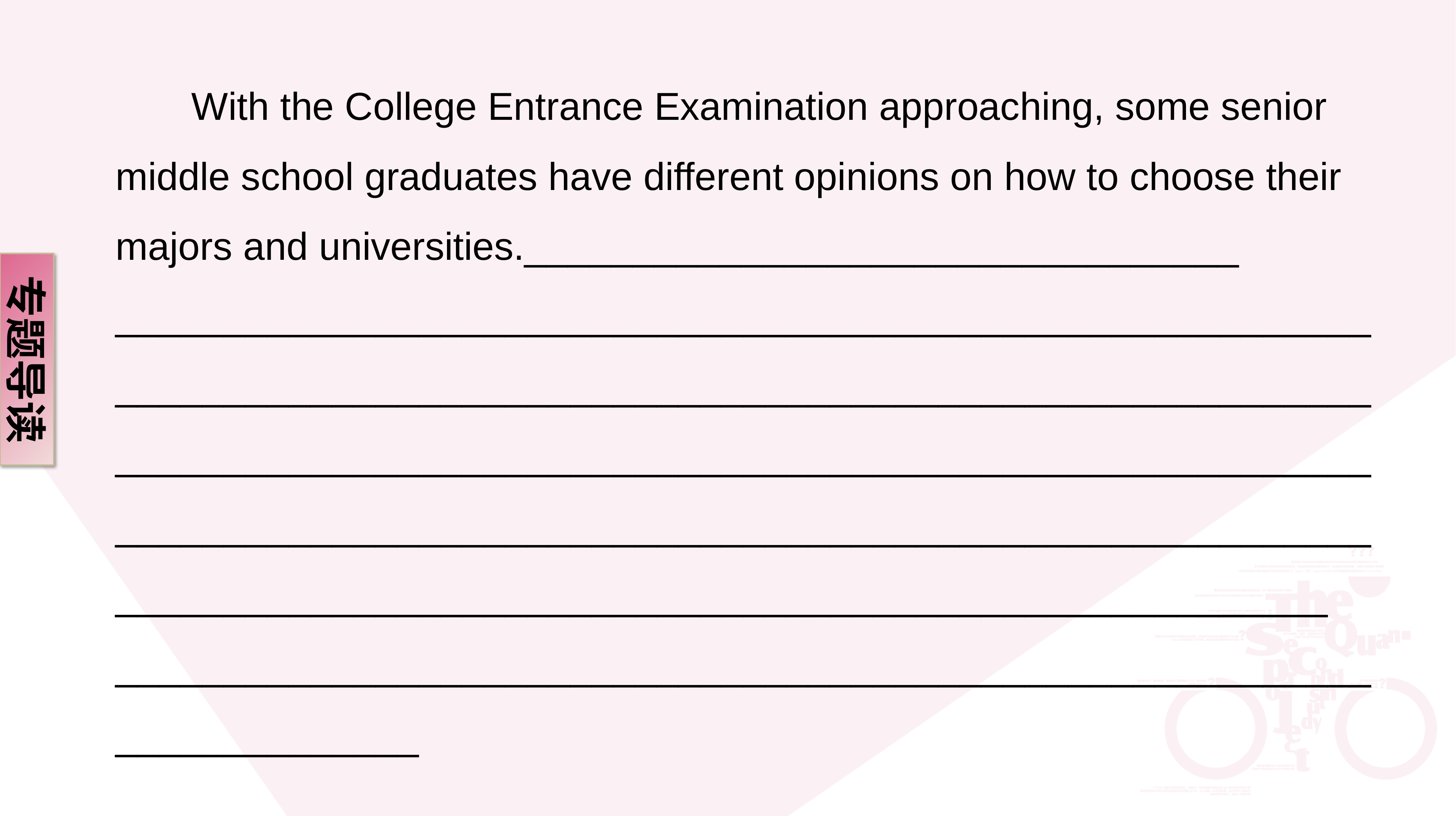

With the College Entrance Examination approaching, some senior middle school graduates have different opinions on how to choose their majors and universities._________________________________ ________________________________________________________________________________________________________________________________________________________________________________________________________________________________________________________________________________________________
________________________________________________________________________
专题导读